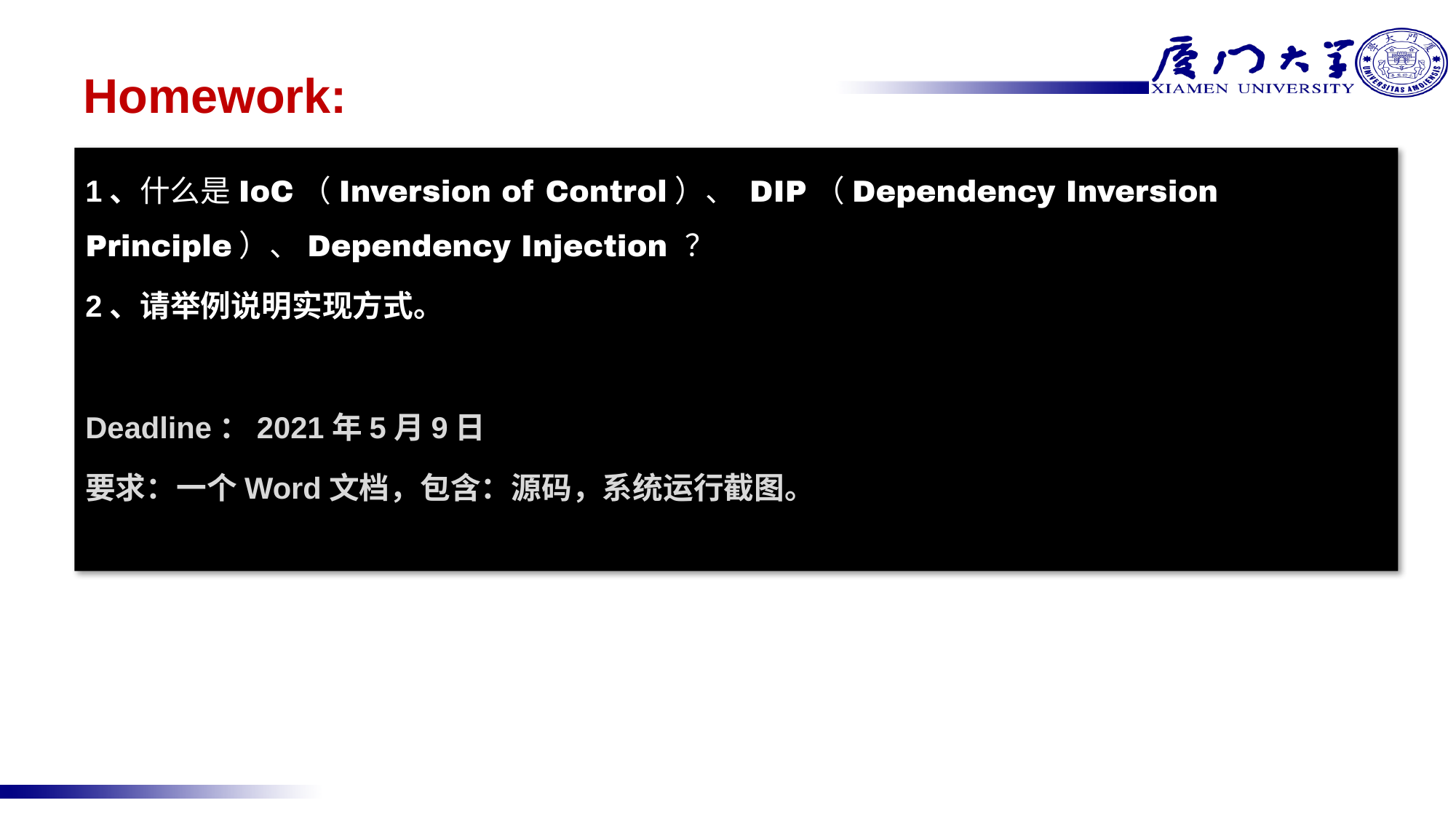

# Homework:
1、什么是IoC（Inversion of Control）、 DIP（Dependency Inversion Principle）、Dependency Injection ？
2、请举例说明实现方式。

Deadline：2021年5月9日
要求：一个Word文档，包含：源码，系统运行截图。